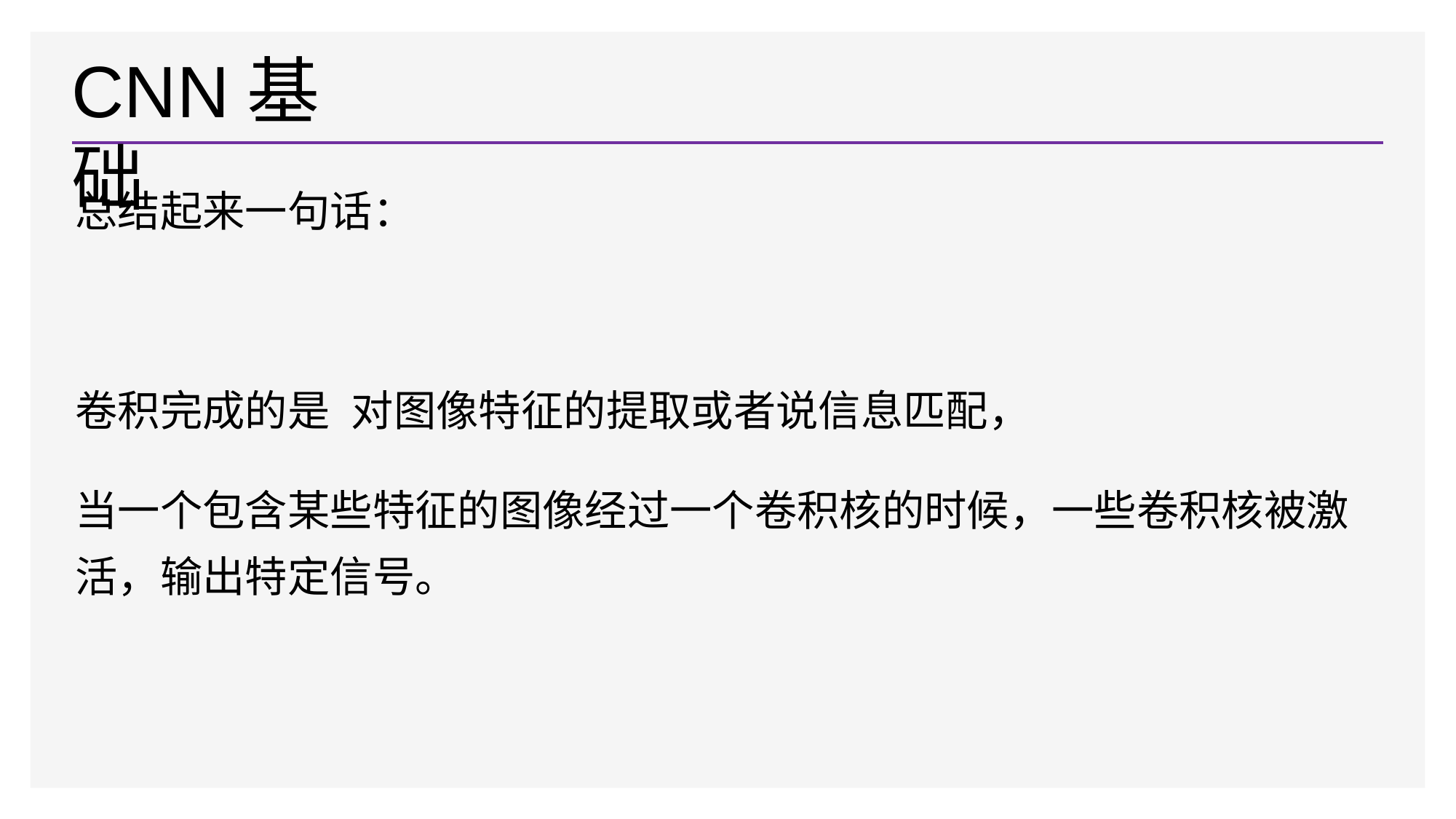

# CNN基础
总结起来一句话：
卷积完成的是 对图像特征的提取或者说信息匹配，
当一个包含某些特征的图像经过一个卷积核的时候，一些卷积核被激 活，输出特定信号。